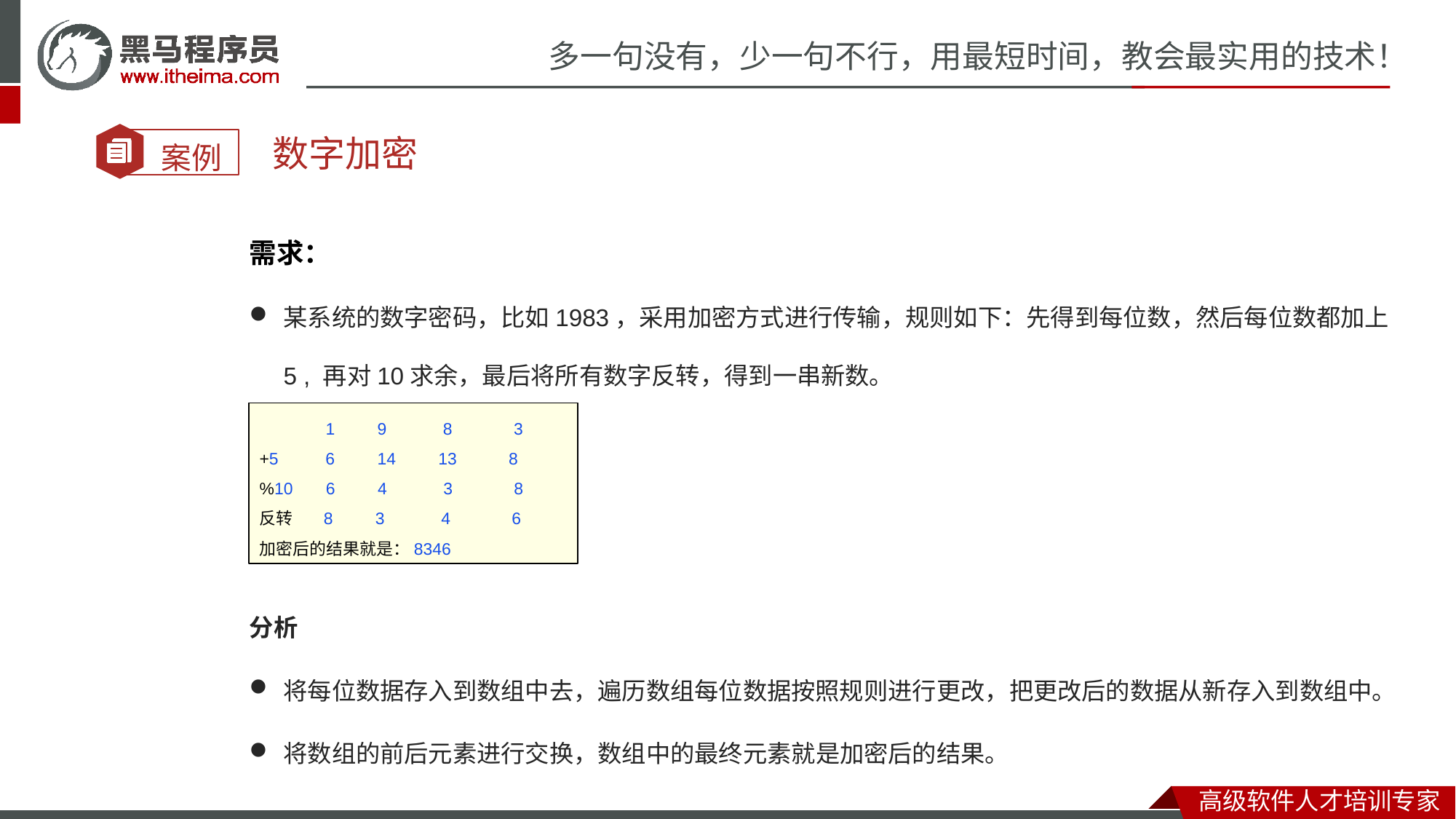

数字加密
需求：
某系统的数字密码，比如1983，采用加密方式进行传输，规则如下：先得到每位数，然后每位数都加上5 , 再对10求余，最后将所有数字反转，得到一串新数。

分析
将每位数据存入到数组中去，遍历数组每位数据按照规则进行更改，把更改后的数据从新存入到数组中。
将数组的前后元素进行交换，数组中的最终元素就是加密后的结果。
              1         9            8             3
+5          6         14         13           8
%10       6         4            3             8
反转       8         3            4             6
加密后的结果就是：8346